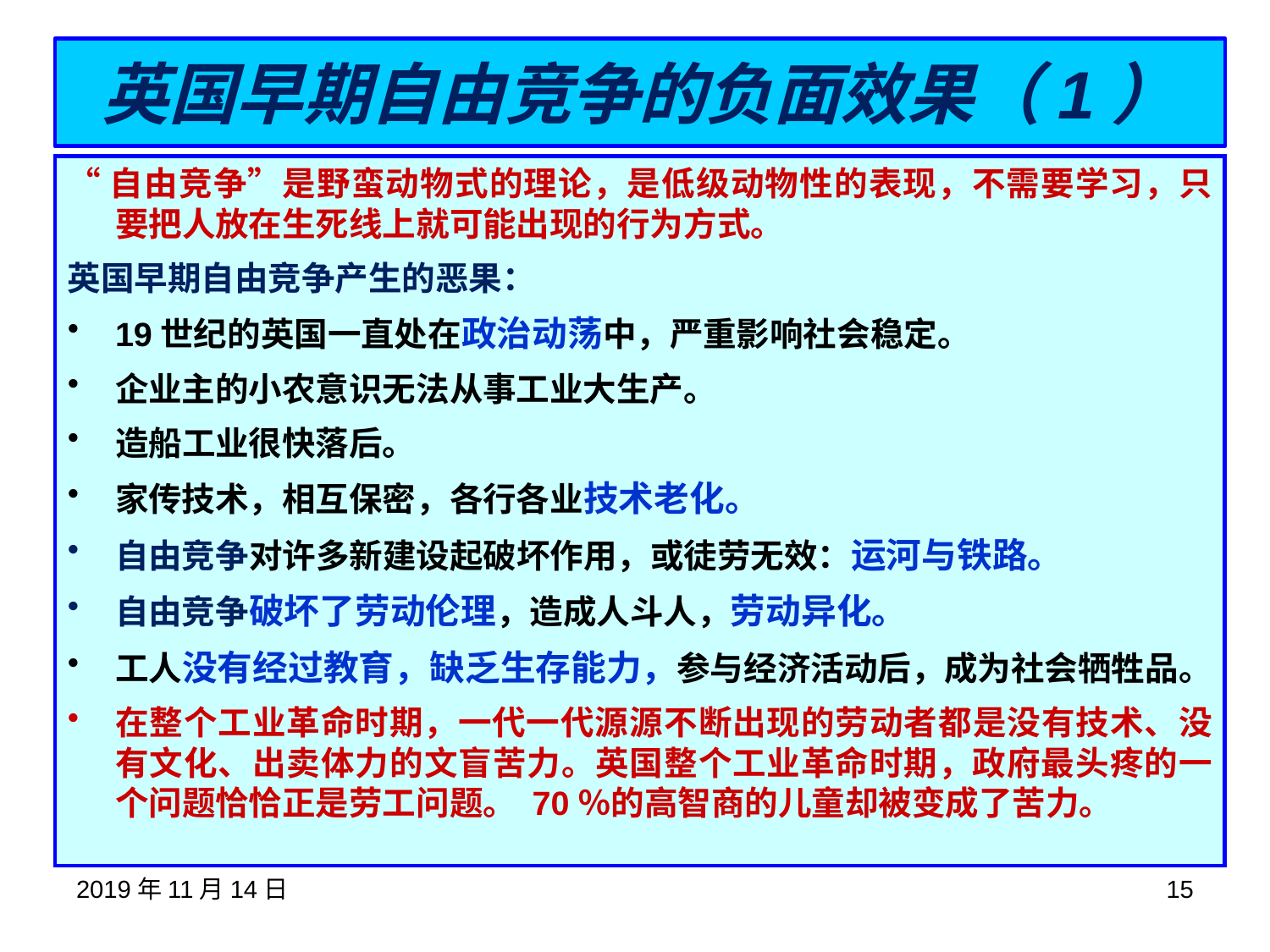

# 英国早期自由竞争的负面效果（1）
“自由竞争”是野蛮动物式的理论，是低级动物性的表现，不需要学习，只要把人放在生死线上就可能出现的行为方式。
英国早期自由竞争产生的恶果：
19世纪的英国一直处在政治动荡中，严重影响社会稳定。
企业主的小农意识无法从事工业大生产。
造船工业很快落后。
家传技术，相互保密，各行各业技术老化。
自由竞争对许多新建设起破坏作用，或徒劳无效：运河与铁路。
自由竞争破坏了劳动伦理，造成人斗人，劳动异化。
工人没有经过教育，缺乏生存能力，参与经济活动后，成为社会牺牲品。
在整个工业革命时期，一代一代源源不断出现的劳动者都是没有技术、没有文化、出卖体力的文盲苦力。英国整个工业革命时期，政府最头疼的一个问题恰恰正是劳工问题。 70％的高智商的儿童却被变成了苦力。
2019年11月14日
15